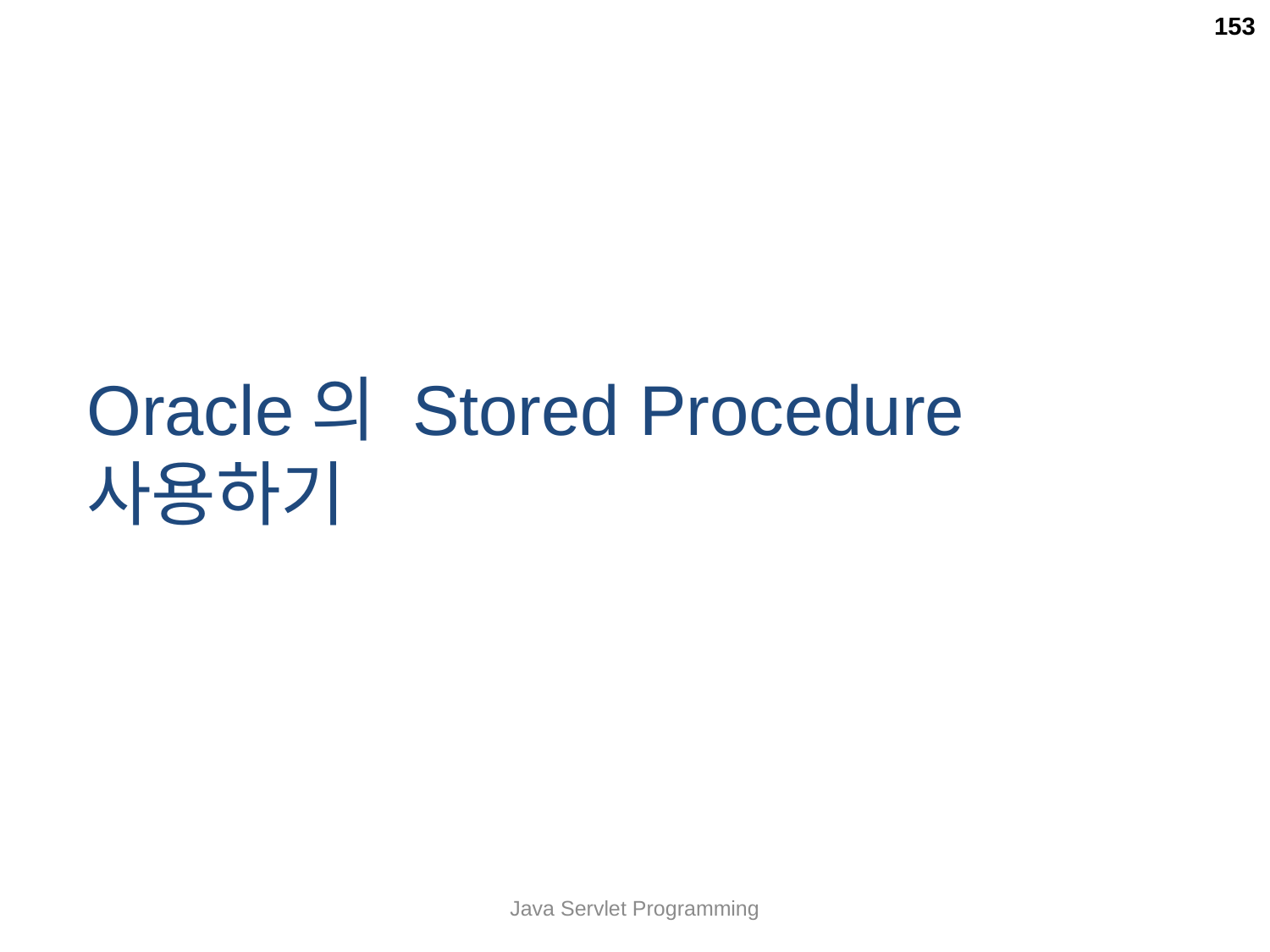

153
Oracle의 Stored Procedure 사용하기
Java Servlet Programming